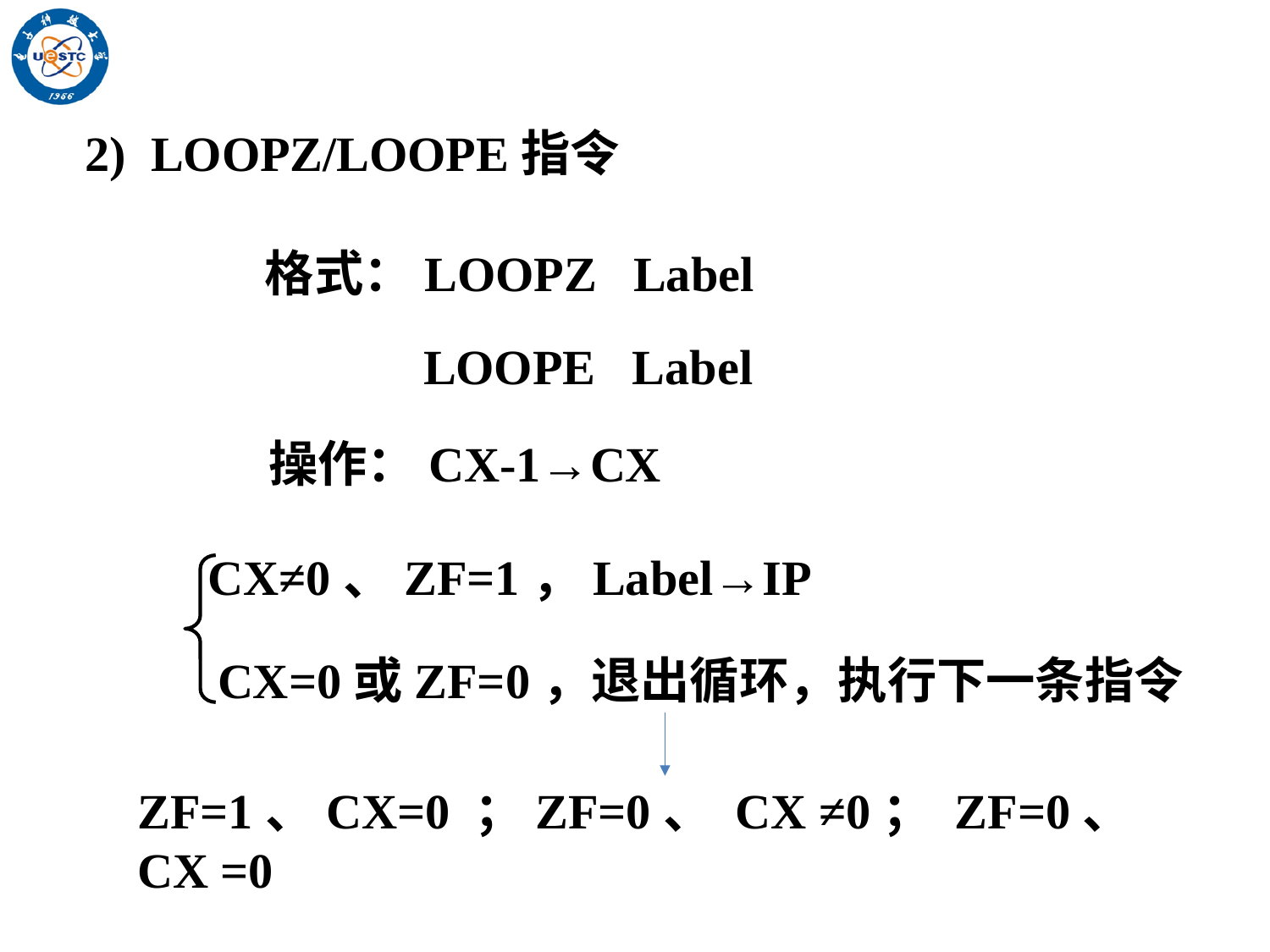

2)  LOOPZ/LOOPE指令
格式：LOOPZ   Label
LOOPE   Label
操作：CX-1→CX
CX≠0、ZF=1，Label→IP

CX=0或ZF=0，退出循环，执行下一条指令
ZF=1、CX=0 ；ZF=0、 CX ≠0； ZF=0、 CX =0